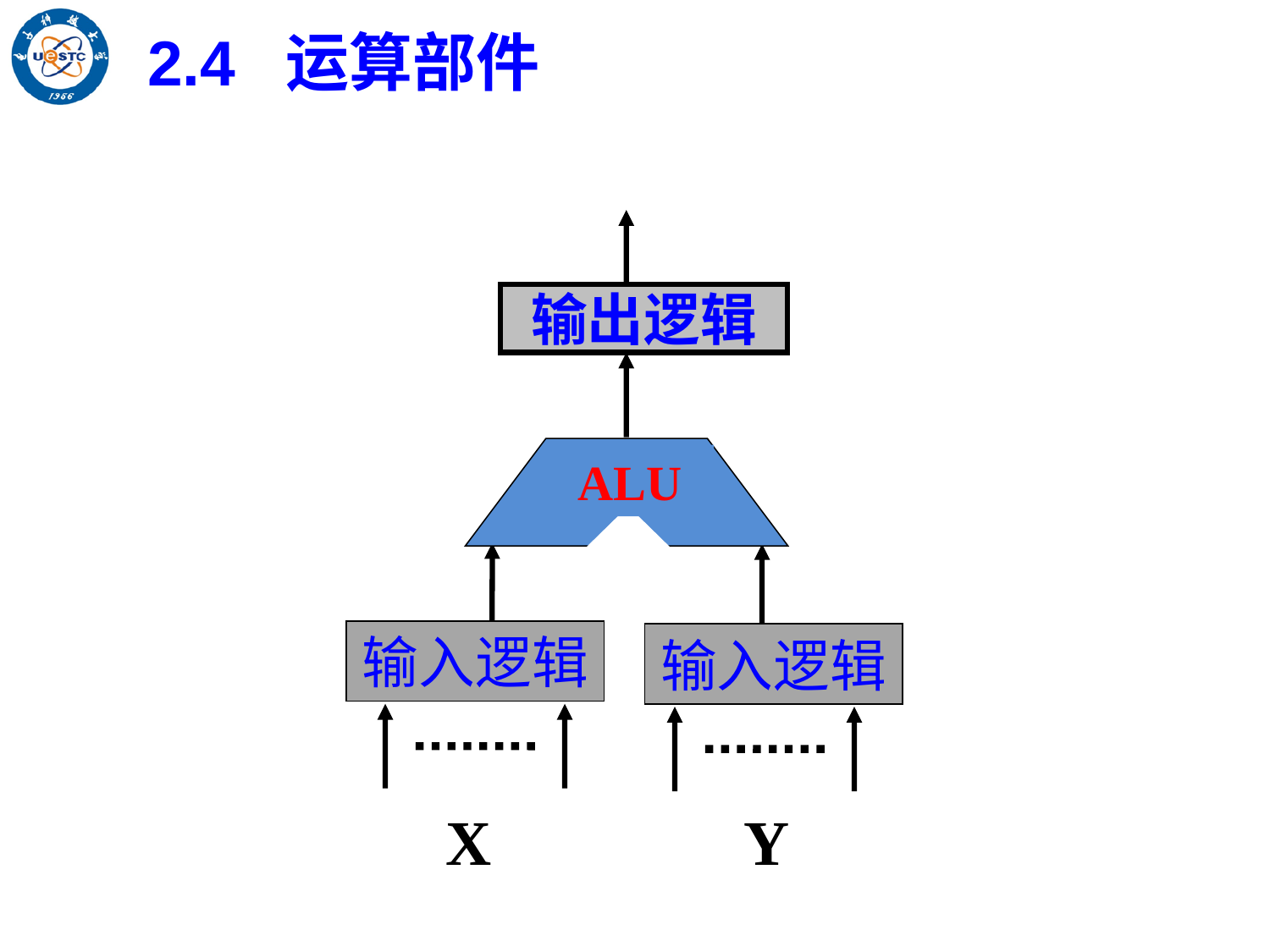

2.4  运算部件

输出逻辑

ALU

输入逻辑
输入逻辑

X
Y